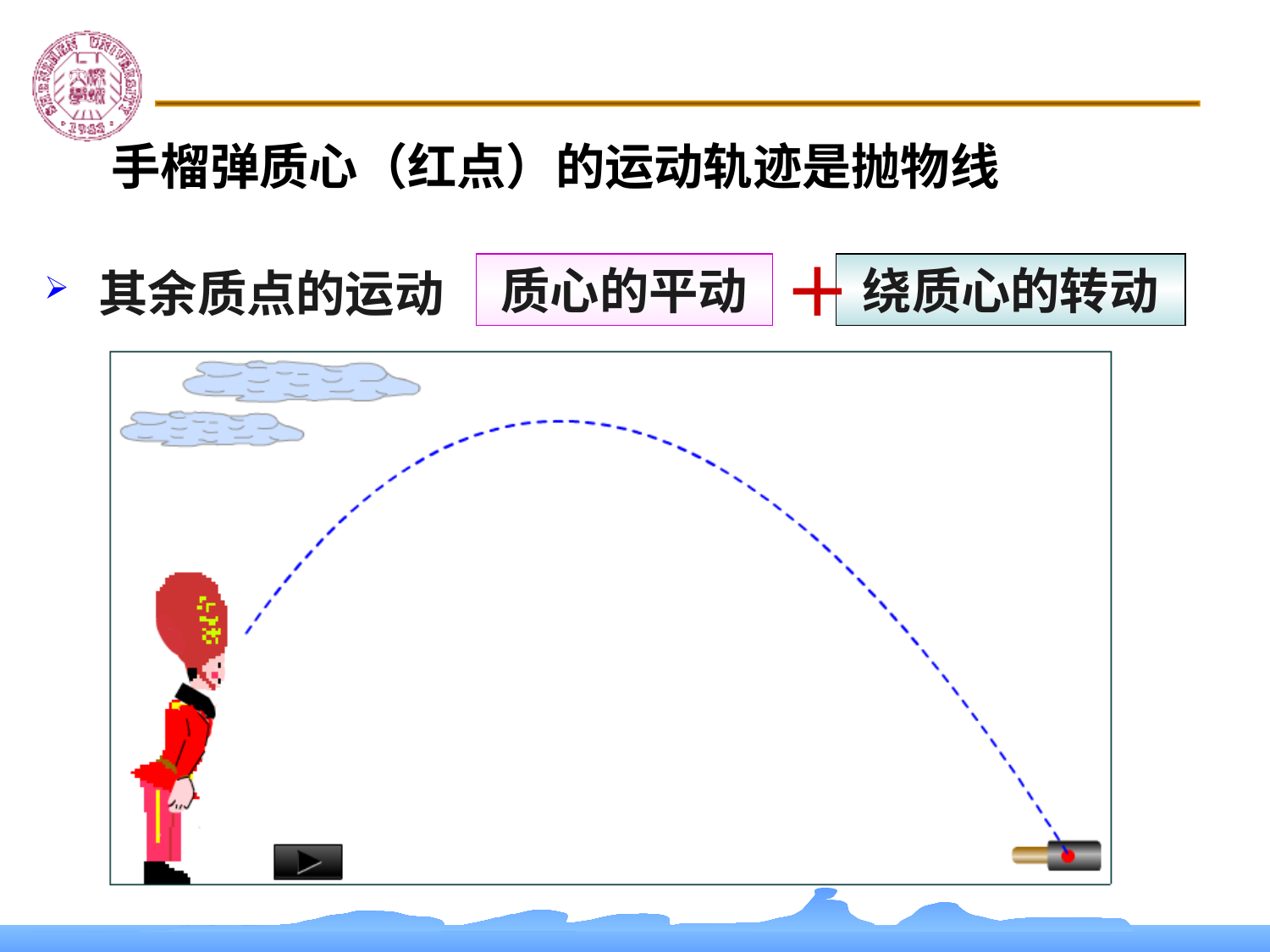

手榴弹质心（红点）的运动轨迹是抛物线
+
质心的平动
绕质心的转动
   其余质点的运动